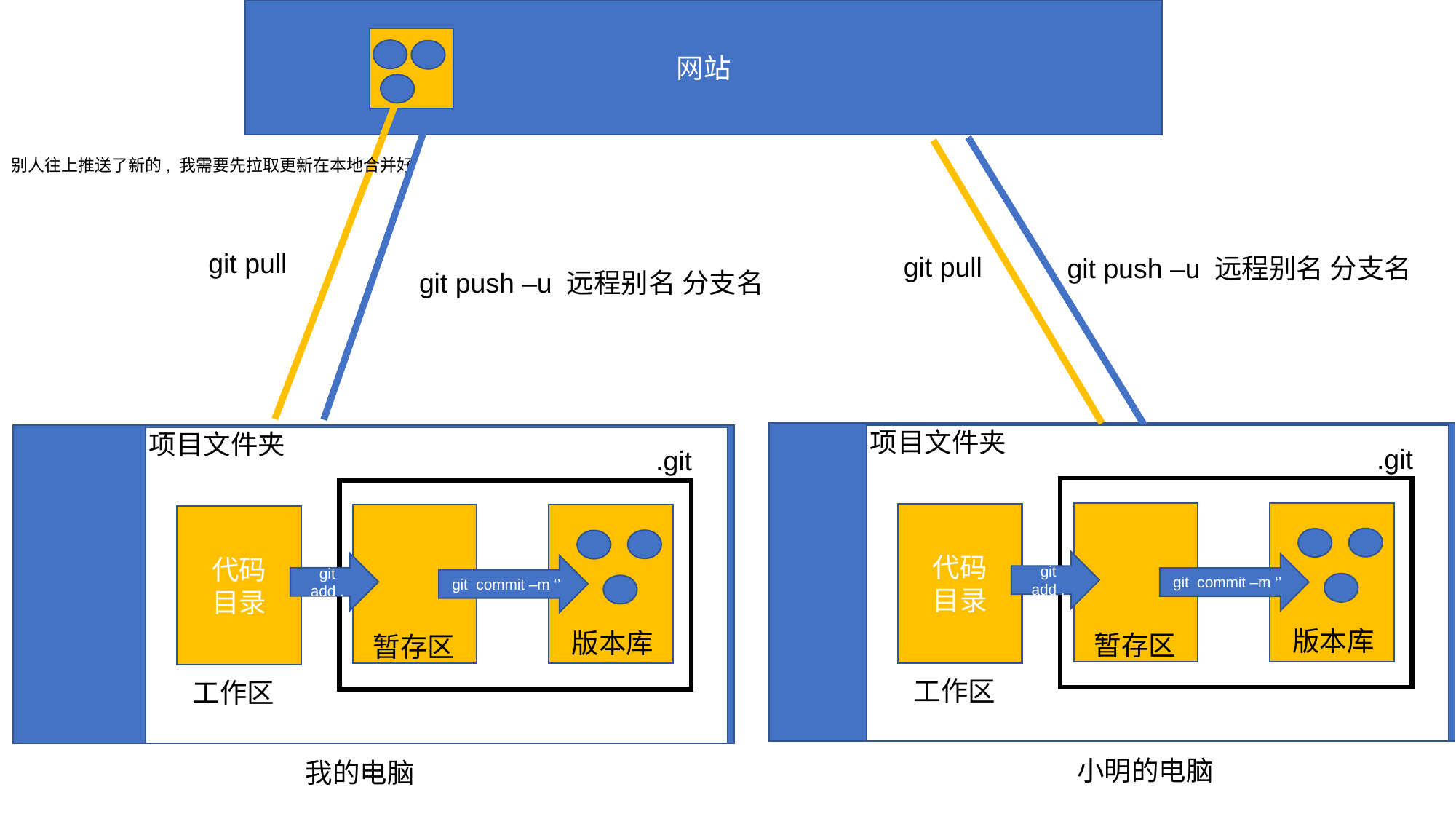

网站

别人往上推送了新的, 我需要先拉取更新在本地合并好
git pull
git pull
git push –u 远程别名 分支名
git push –u 远程别名 分支名
项目文件夹
项目文件夹

.git
.git

代码
目录

代码
目录

git add .
git add .
git  commit –m ‘’
git  commit –m ‘’

版本库
版本库
暂存区
暂存区
工作区
工作区
小明的电脑
我的电脑